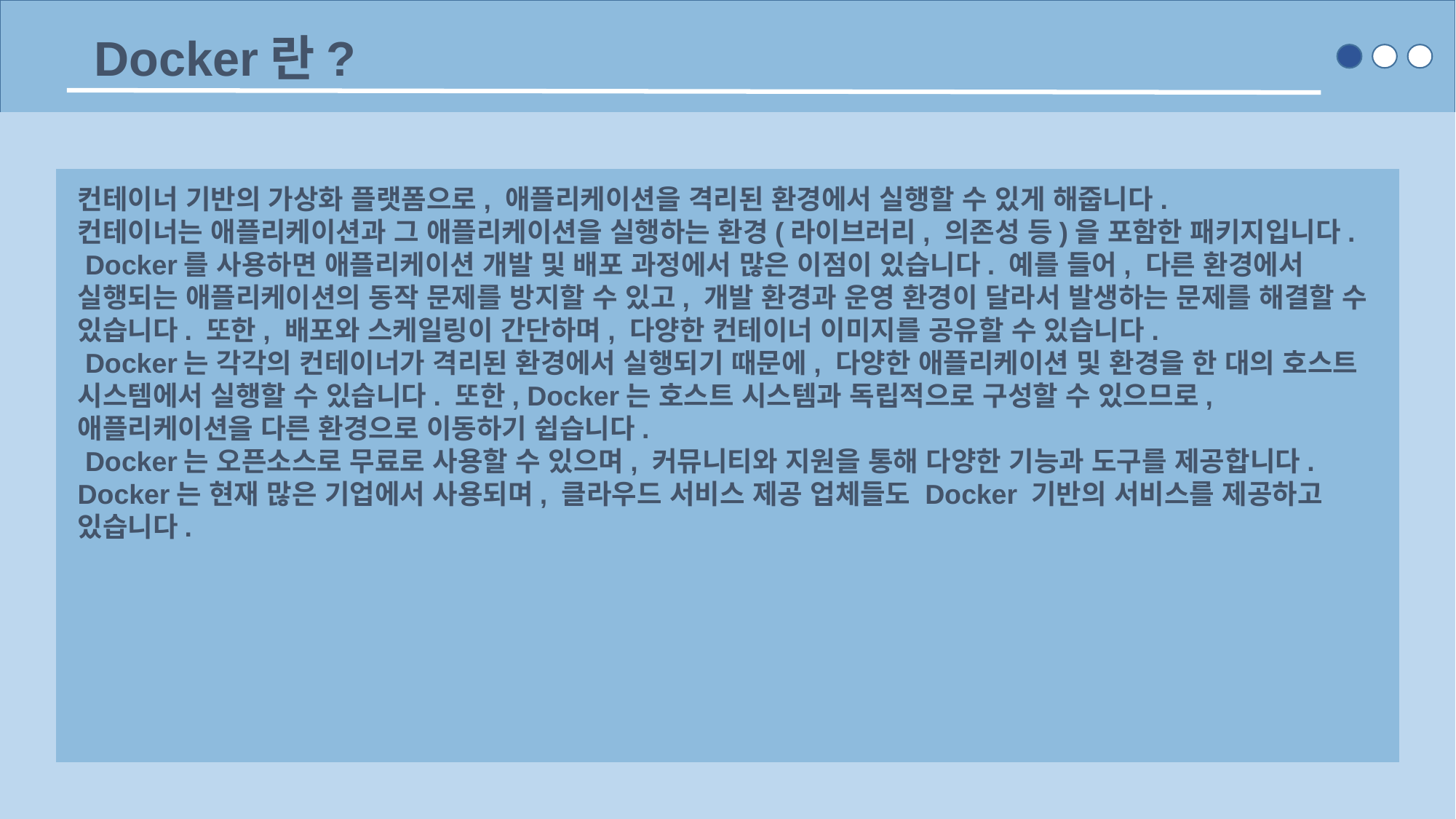

Docker란?

컨테이너 기반의 가상화 플랫폼으로, 애플리케이션을 격리된 환경에서 실행할 수 있게 해줍니다.
컨테이너는 애플리케이션과 그 애플리케이션을 실행하는 환경(라이브러리, 의존성 등)을 포함한 패키지입니다.
 Docker를 사용하면 애플리케이션 개발 및 배포 과정에서 많은 이점이 있습니다. 예를 들어, 다른 환경에서 실행되는 애플리케이션의 동작 문제를 방지할 수 있고, 개발 환경과 운영 환경이 달라서 발생하는 문제를 해결할 수 있습니다. 또한, 배포와 스케일링이 간단하며, 다양한 컨테이너 이미지를 공유할 수 있습니다.
 Docker는 각각의 컨테이너가 격리된 환경에서 실행되기 때문에, 다양한 애플리케이션 및 환경을 한 대의 호스트 시스템에서 실행할 수 있습니다. 또한, Docker는 호스트 시스템과 독립적으로 구성할 수 있으므로, 애플리케이션을 다른 환경으로 이동하기 쉽습니다.
 Docker는 오픈소스로 무료로 사용할 수 있으며, 커뮤니티와 지원을 통해 다양한 기능과 도구를 제공합니다. Docker는 현재 많은 기업에서 사용되며, 클라우드 서비스 제공 업체들도 Docker 기반의 서비스를 제공하고 있습니다.